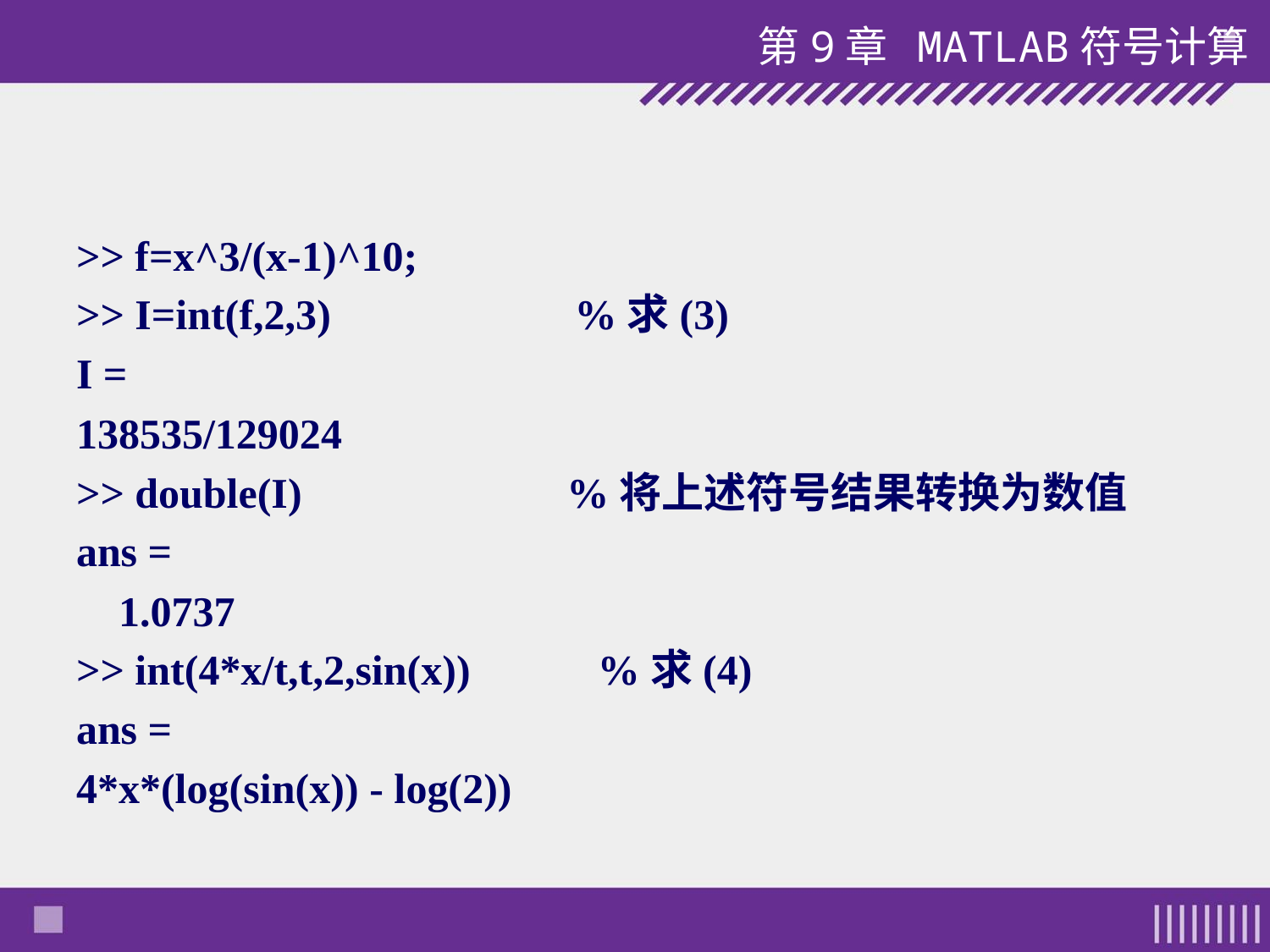

第9章  MATLAB符号计算
>> f=x^3/(x-1)^10;
>> I=int(f,2,3)                       %求(3)
I =
138535/129024
>> double(I)                         %将上述符号结果转换为数值
ans =
    1.0737
>> int(4*x/t,t,2,sin(x))            %求(4)
ans =
4*x*(log(sin(x)) - log(2))